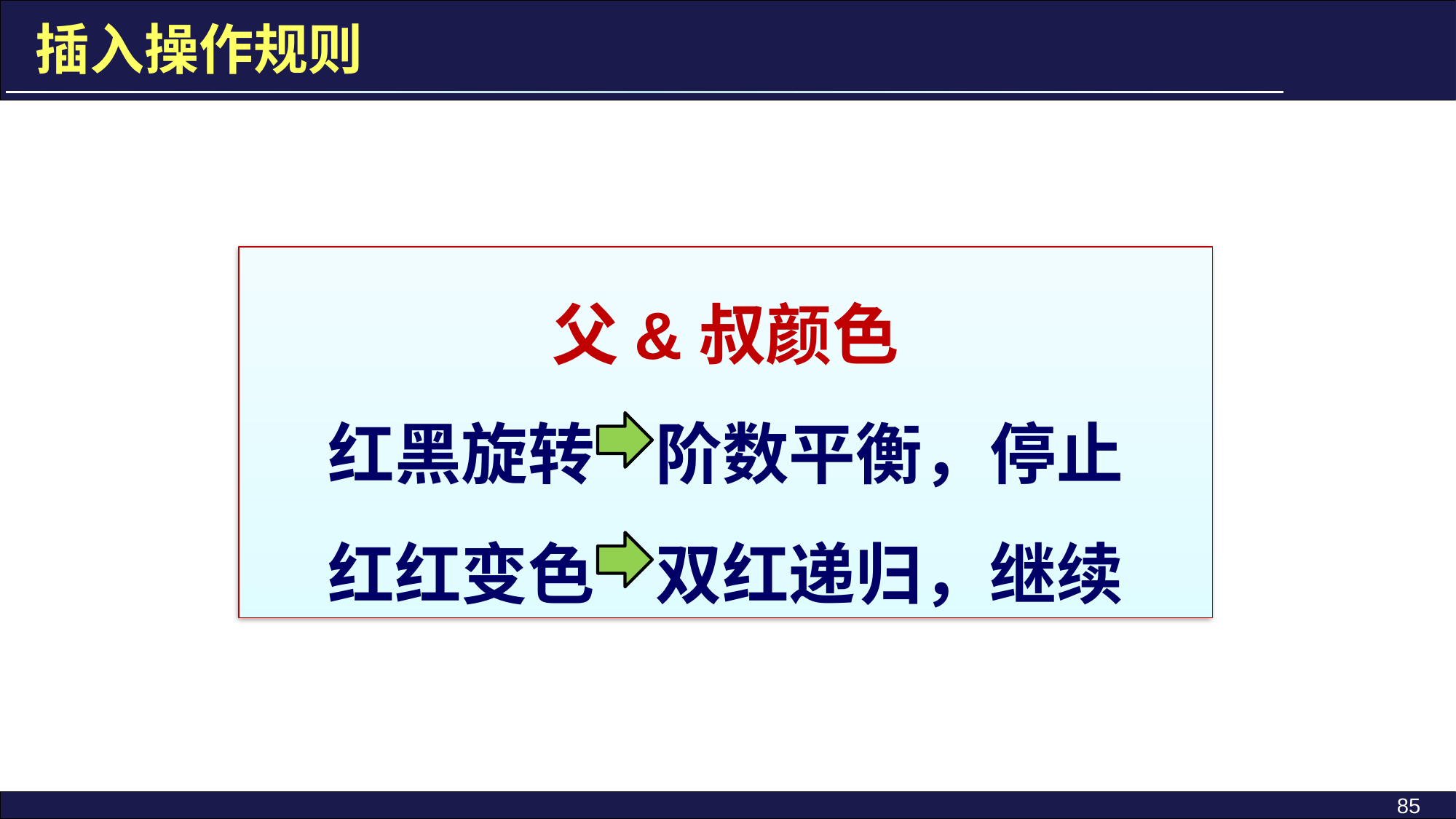

# 插入操作规则
父&叔颜色
红黑旋转    阶数平衡，停止
红红变色    双红递归，继续

85